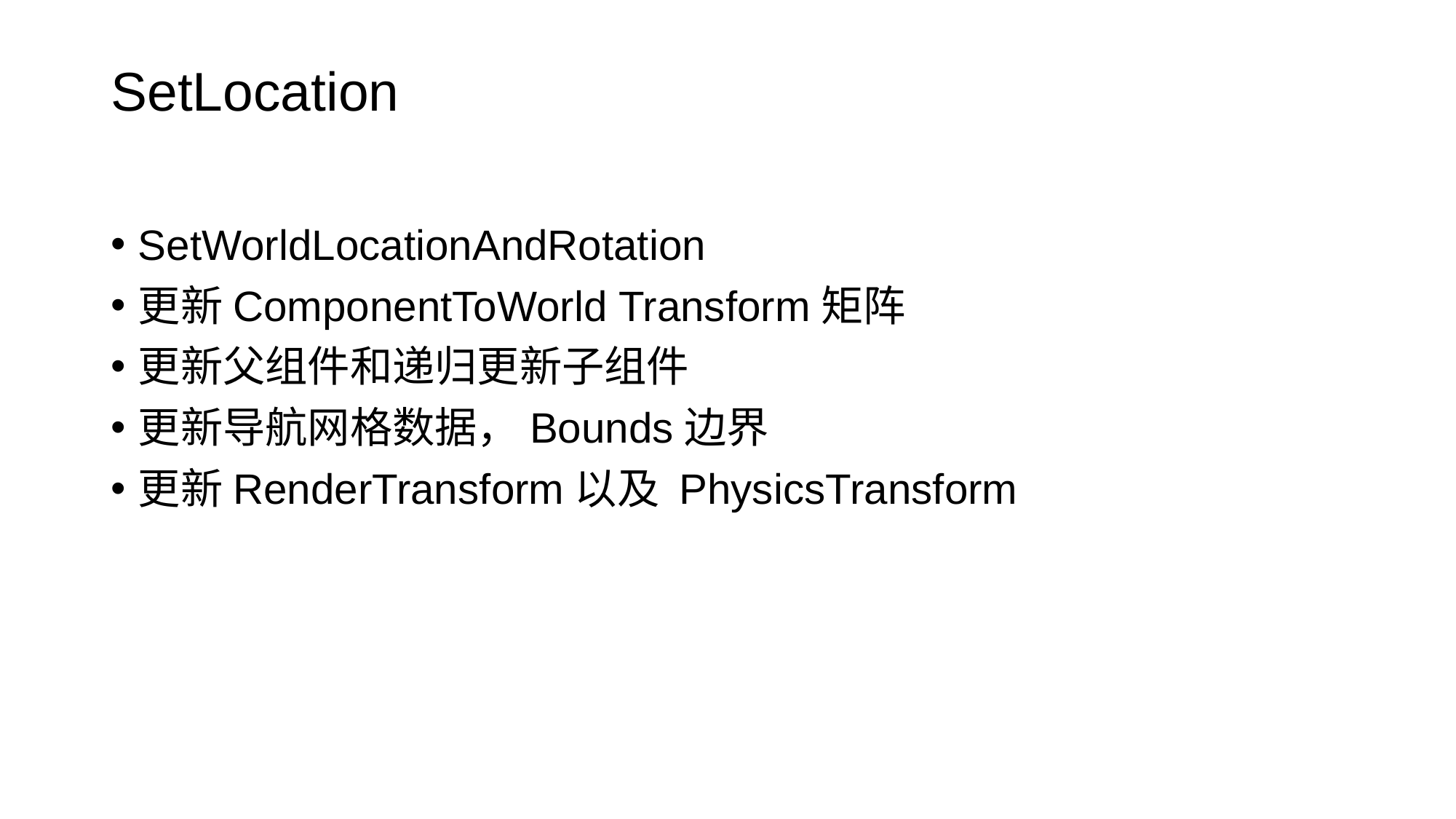

# SetLocation
SetWorldLocationAndRotation
更新ComponentToWorld Transform矩阵
更新父组件和递归更新子组件
更新导航网格数据，Bounds边界
更新RenderTransform以及 PhysicsTransform